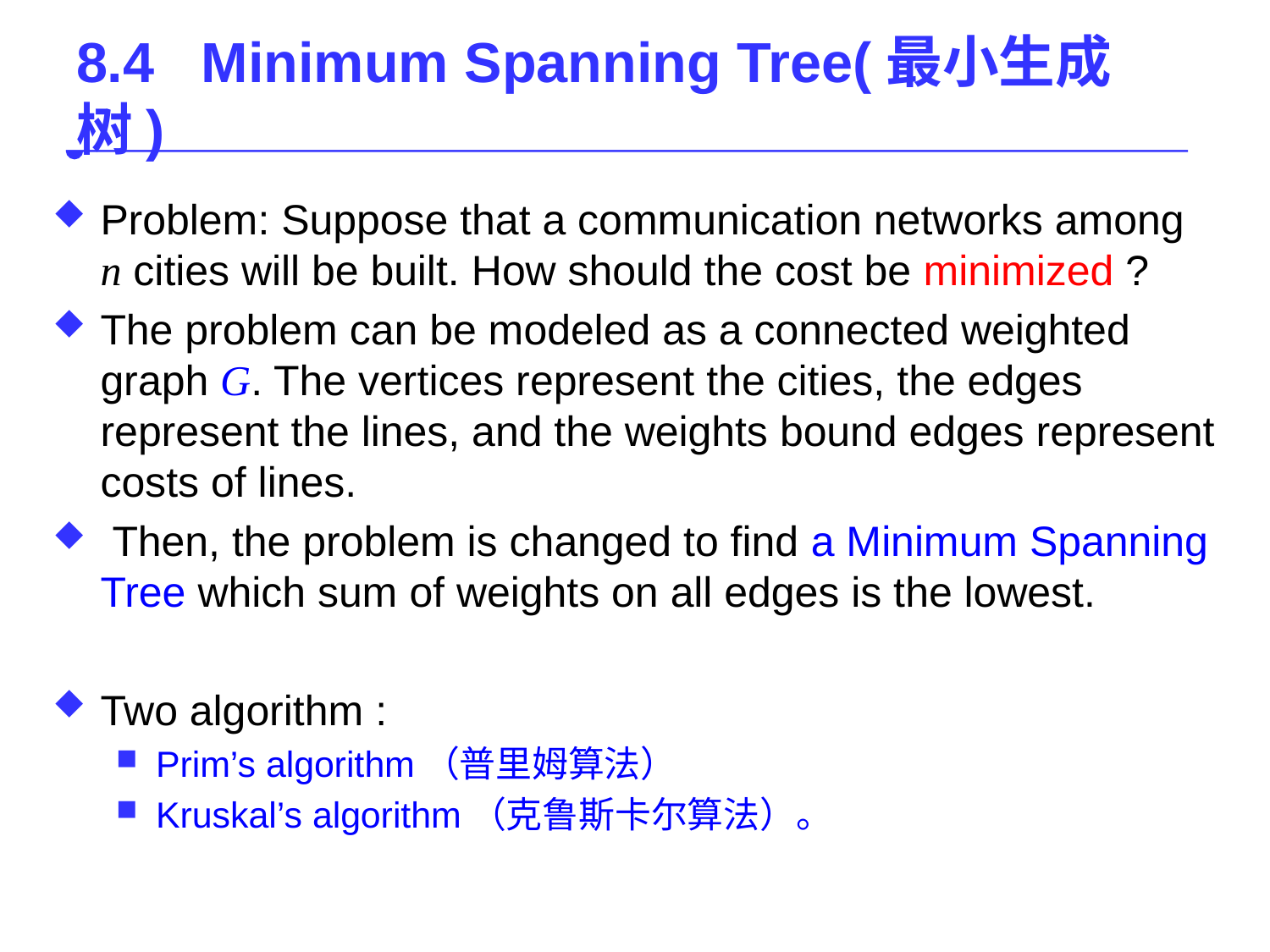

# 8.4   Minimum Spanning Tree(最小生成树)
Problem: Suppose that a communication networks among n cities will be built. How should the cost be minimized ?
The problem can be modeled as a connected weighted graph G. The vertices represent the cities, the edges represent the lines, and the weights bound edges represent costs of lines.
 Then, the problem is changed to find a Minimum Spanning Tree which sum of weights on all edges is the lowest.

Two algorithm :
Prim’s algorithm（普里姆算法）
Kruskal’s algorithm（克鲁斯卡尔算法）。